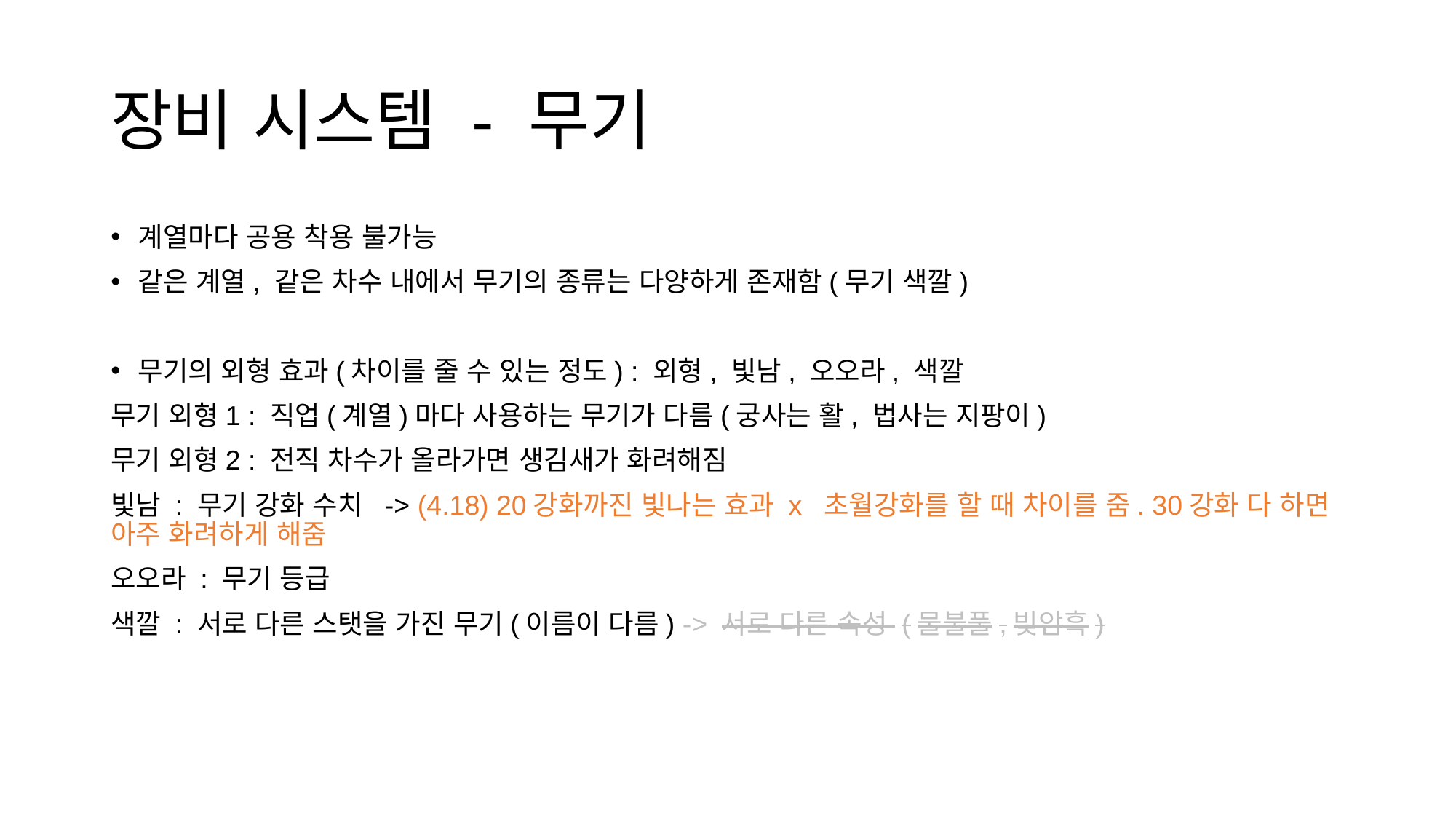

# 장비 시스템 - 무기
계열마다 공용 착용 불가능
같은 계열, 같은 차수 내에서 무기의 종류는 다양하게 존재함(무기 색깔)

무기의 외형 효과(차이를 줄 수 있는 정도) : 외형, 빛남, 오오라, 색깔
무기 외형1 : 직업(계열)마다 사용하는 무기가 다름(궁사는 활, 법사는 지팡이)
무기 외형2 : 전직 차수가 올라가면 생김새가 화려해짐
빛남 : 무기 강화 수치  -> (4.18) 20강화까진 빛나는 효과 x  초월강화를 할 때 차이를 줌. 30강화 다 하면 아주 화려하게 해줌
오오라 : 무기 등급
색깔 : 서로 다른 스탯을 가진 무기(이름이 다름) -> 서로 다른 속성 (물불풀,빛암흑)